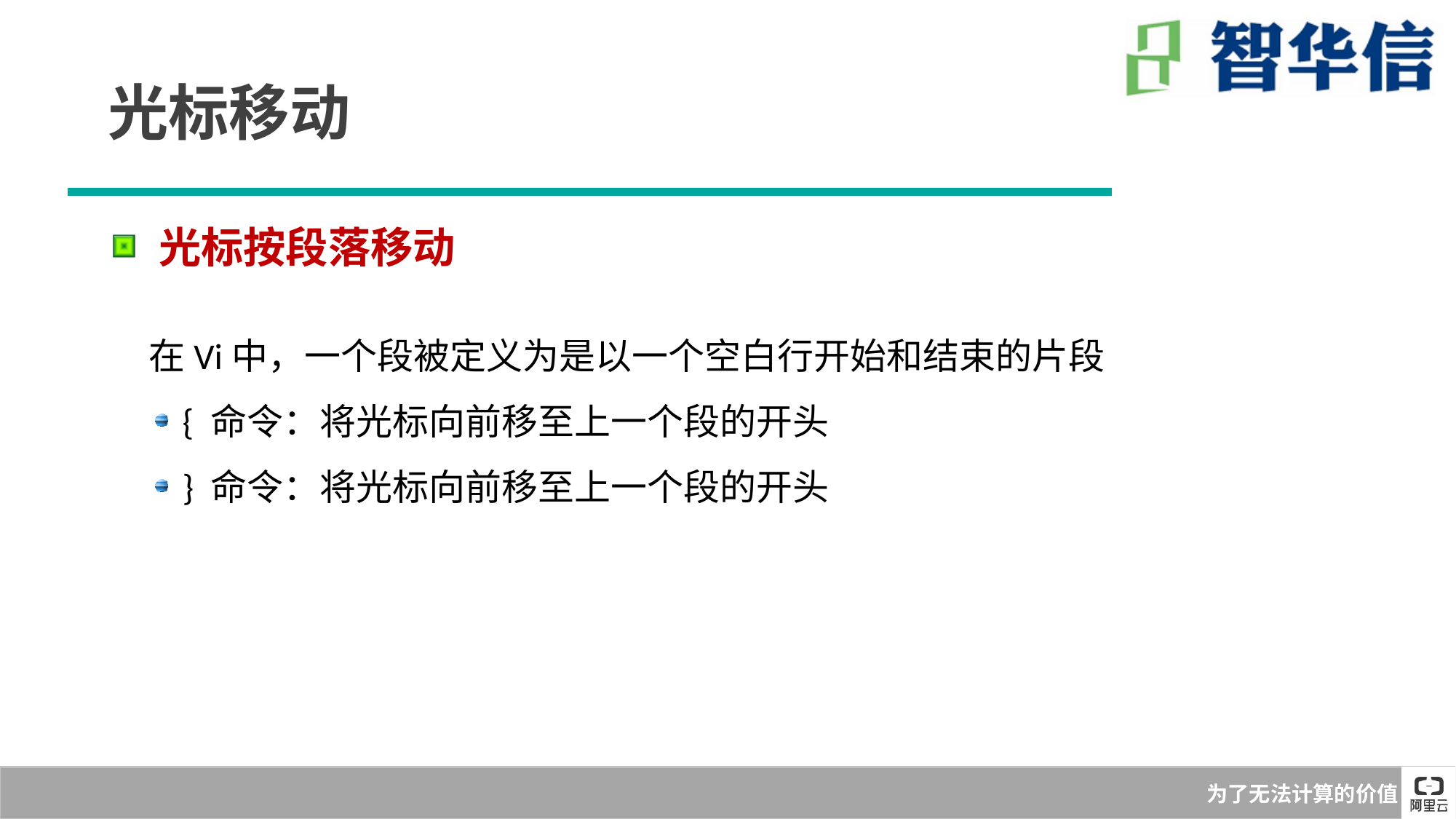

光标移动
 光标按段落移动
在Vi中，一个段被定义为是以一个空白行开始和结束的片段
 { 命令：将光标向前移至上一个段的开头
 } 命令：将光标向前移至上一个段的开头